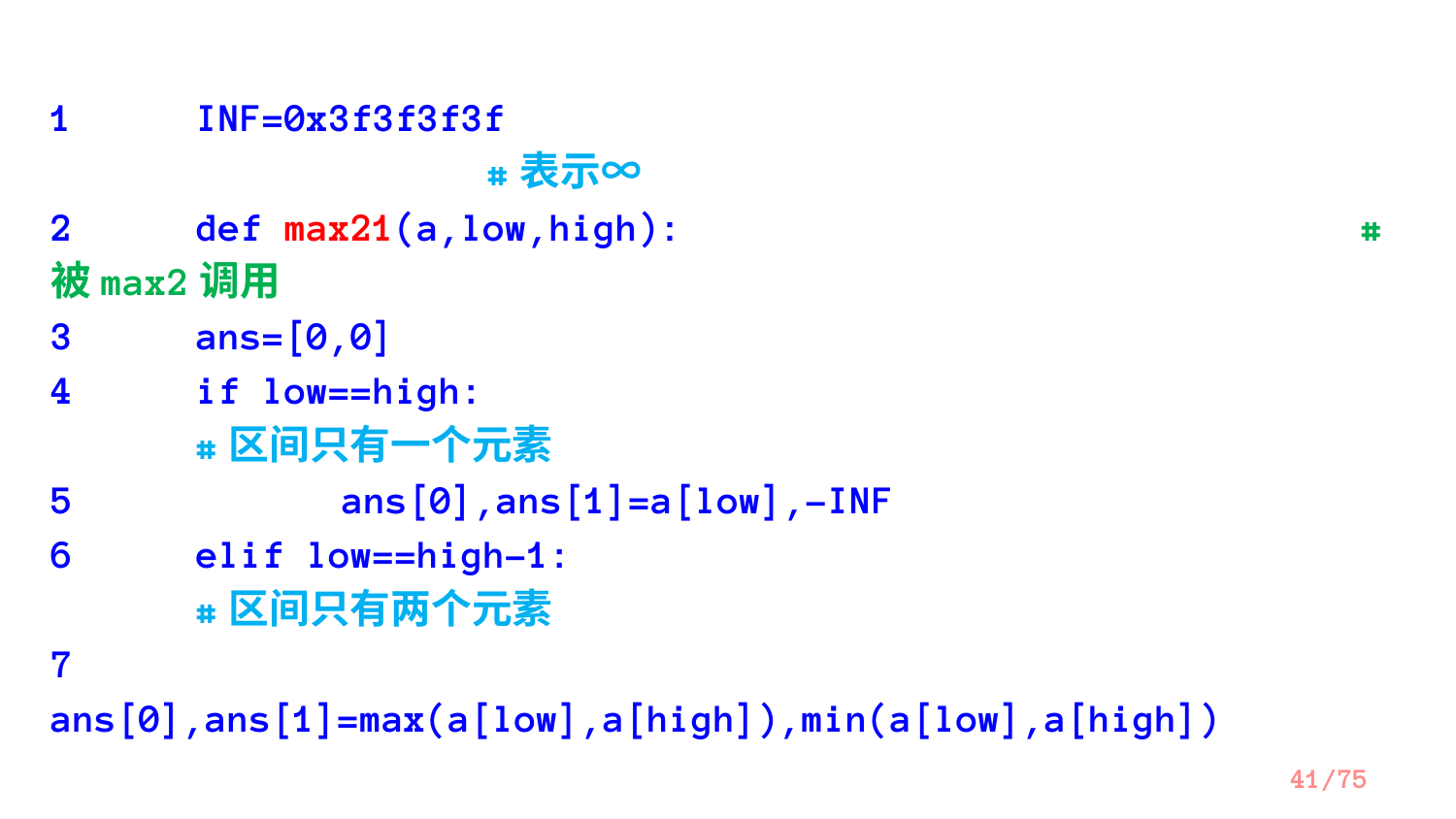

1	INF=0x3f3f3f3f									#表示∞
2	def max21(a,low,high):   					#被max2调用
3   	ans=[0,0]
4   	if low==high:								#区间只有一个元素
5    		ans[0],ans[1]=a[low],-INF
6   	elif low==high-1:							#区间只有两个元素
7    		ans[0],ans[1]=max(a[low],a[high]),min(a[low],a[high])
41/75